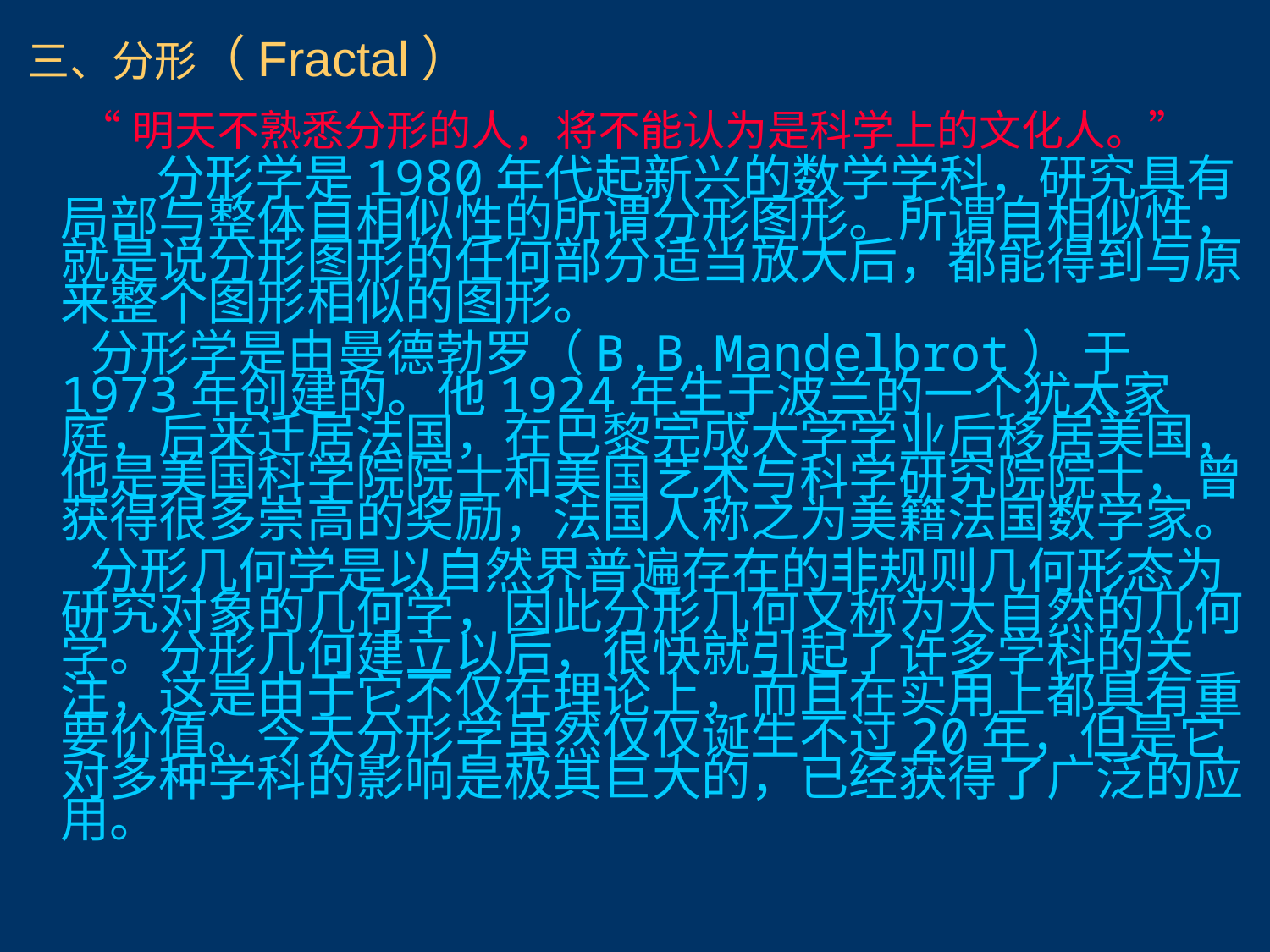

三、分形（Fractal）
“明天不熟悉分形的人，将不能认为是科学上的文化人。”
            分形学是1980年代起新兴的数学学科，研究具有局部与整体自相似性的所谓分形图形。所谓自相似性，就是说分形图形的任何部分适当放大后，都能得到与原来整个图形相似的图形。
      分形学是由曼德勃罗（B.B.Mandelbrot） 于1973年创建的。他1924年生于波兰的一个犹太家庭，后来迁居法国，在巴黎完成大学学业后移居美国，他是美国科学院院士和美国艺术与科学研究院院士，曾获得很多崇高的奖励，法国人称之为美籍法国数学家。
      分形几何学是以自然界普遍存在的非规则几何形态为研究对象的几何学，因此分形几何又称为大自然的几何学。分形几何建立以后，很快就引起了许多学科的关注，这是由于它不仅在理论上，而且在实用上都具有重要价值。今天分形学虽然仅仅诞生不过20年，但是它对多种学科的影响是极其巨大的，已经获得了广泛的应用。